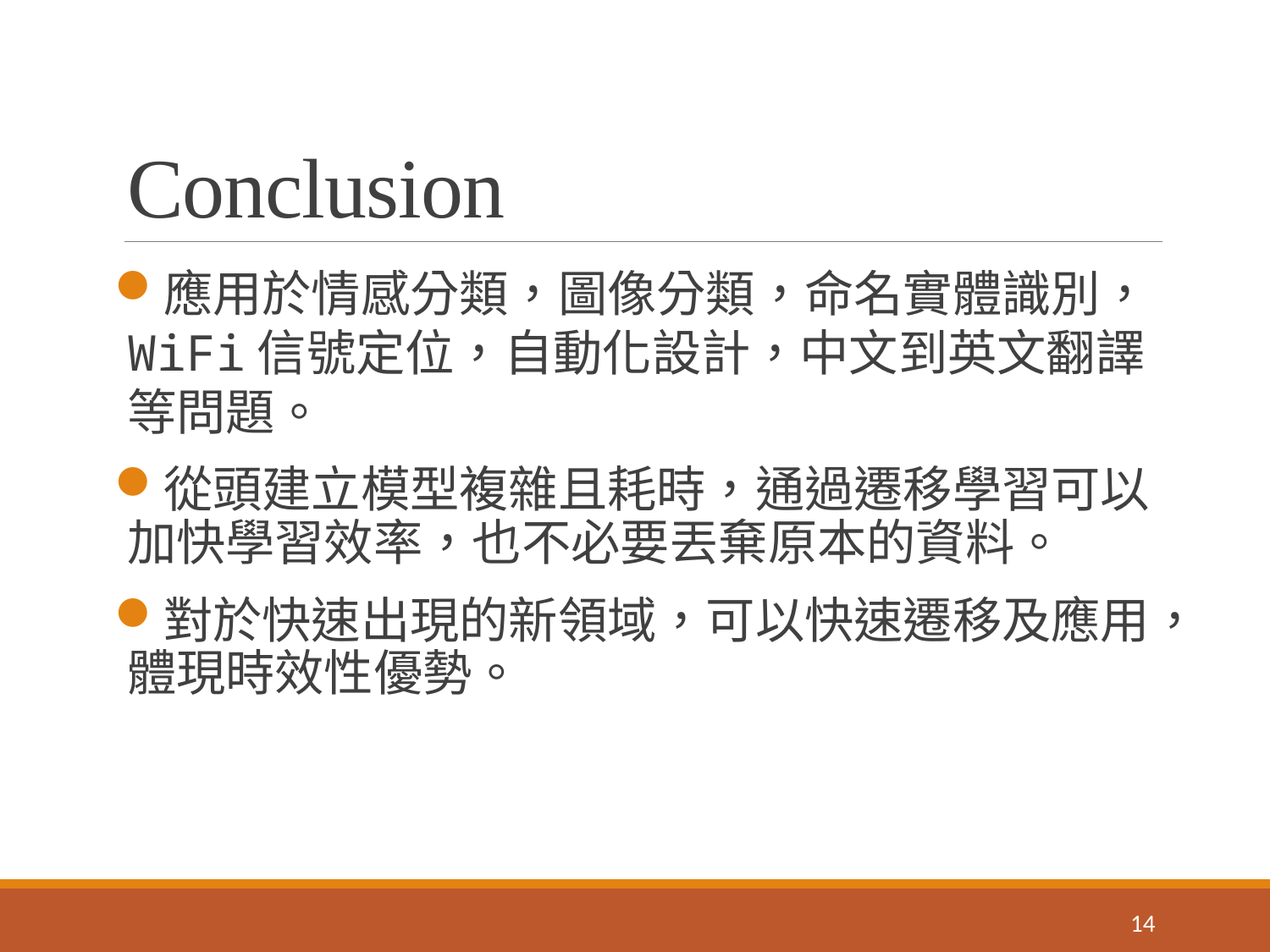

# Conclusion
應用於情感分類，圖像分類，命名實體識別，WiFi信號定位，自動化設計，中文到英文翻譯等問題。
從頭建立模型複雜且耗時，通過遷移學習可以加快學習效率，也不必要丟棄原本的資料。
對於快速出現的新領域，可以快速遷移及應用，體現時效性優勢。
14